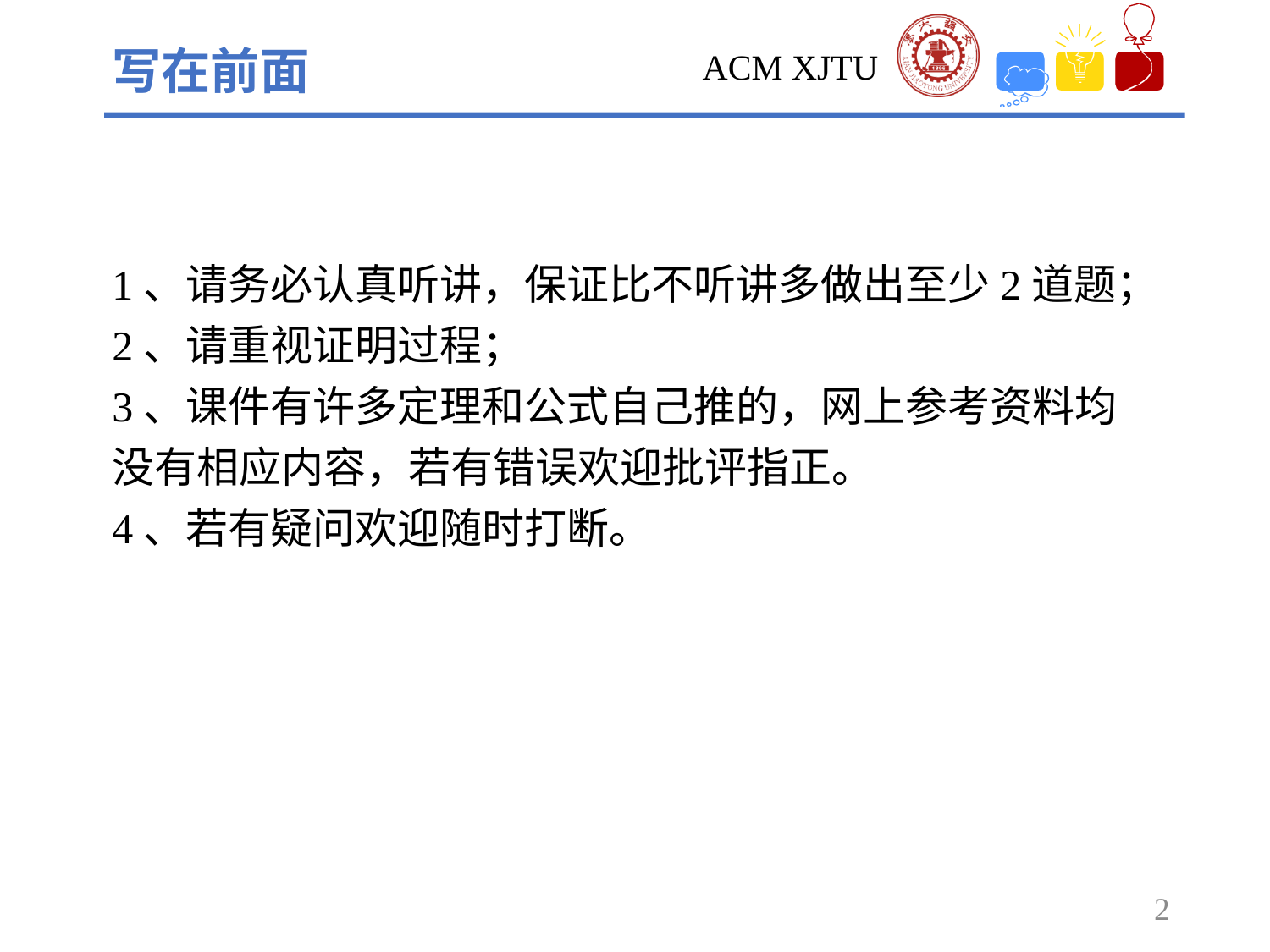

写在前面
1、请务必认真听讲，保证比不听讲多做出至少2道题；
2、请重视证明过程；
3、课件有许多定理和公式自己推的，网上参考资料均没有相应内容，若有错误欢迎批评指正。
4、若有疑问欢迎随时打断。

2